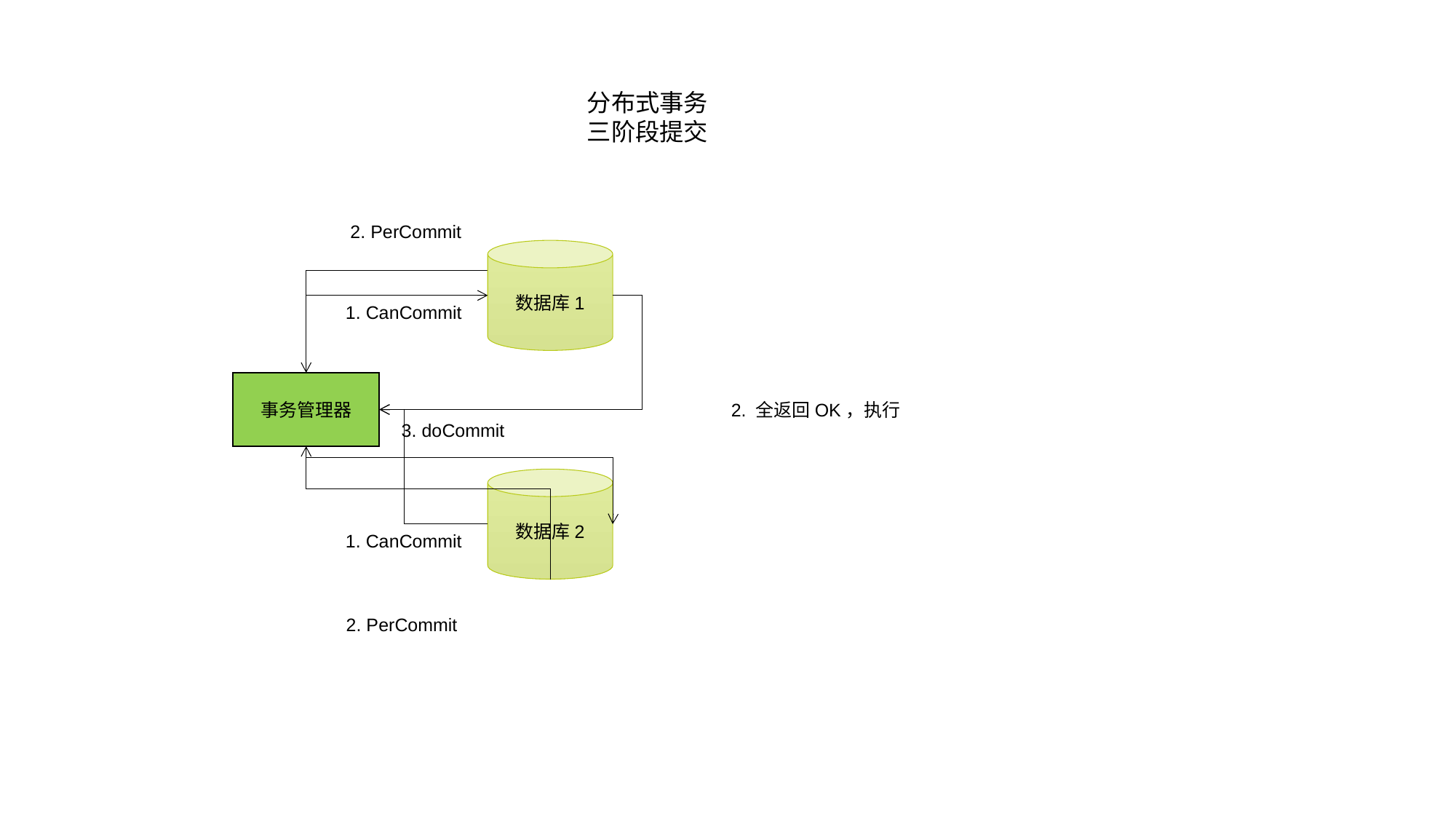

分布式事务
三阶段提交
2. PerCommit
数据库1
1. 询问
1. CanCommit
事务管理器
2. 全返回OK，执行
3. doCommit
数据库2
1. CanCommit
2. PerCommit